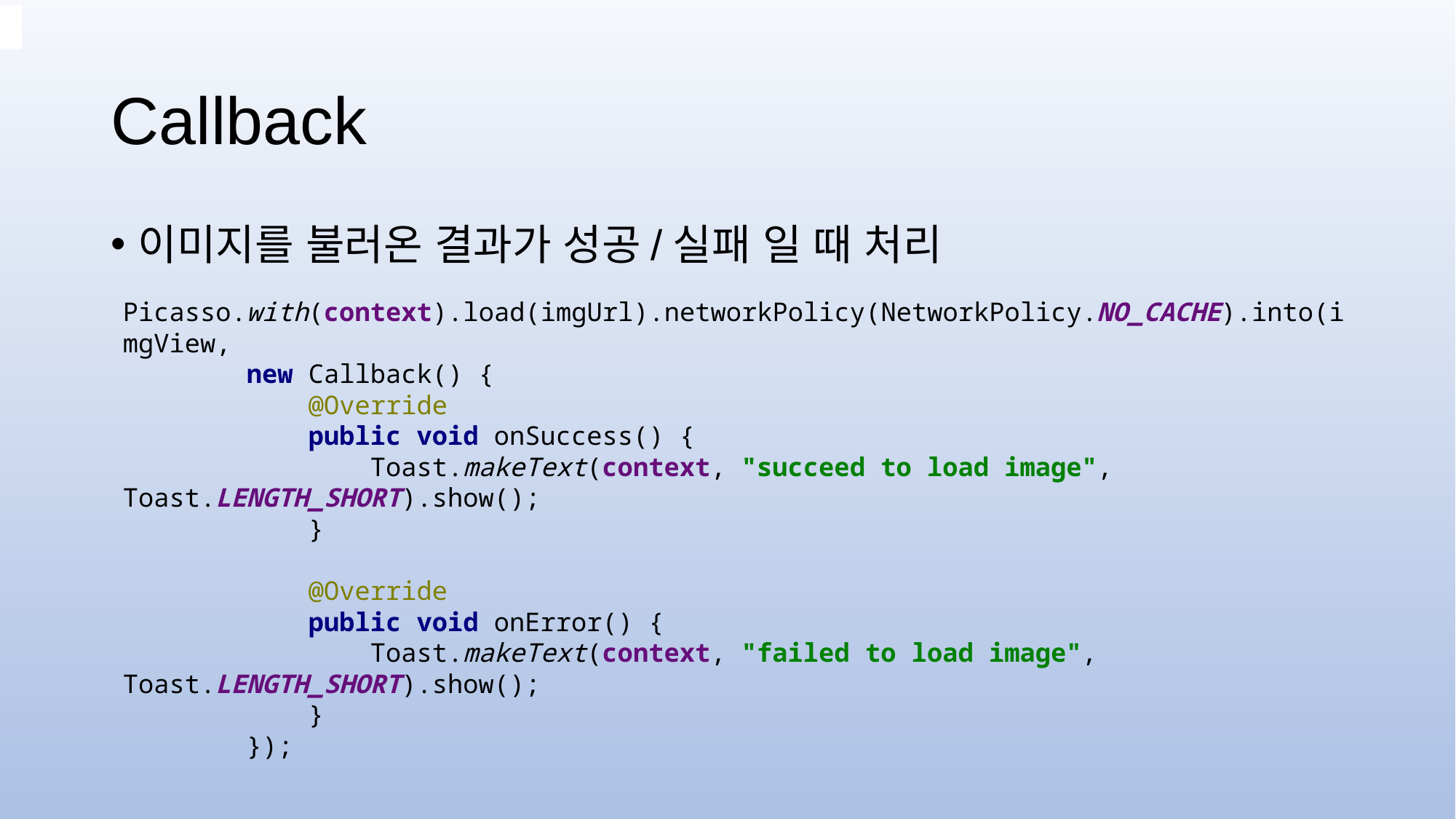

# Callback
이미지를 불러온 결과가 성공/실패 일 때 처리
Picasso.with(context).load(imgUrl).networkPolicy(NetworkPolicy.NO_CACHE).into(imgView,
        new Callback() {
            @Override
            public void onSuccess() {
                Toast.makeText(context, "succeed to load image", Toast.LENGTH_SHORT).show();
            }
            @Override
            public void onError() {
                Toast.makeText(context, "failed to load image", Toast.LENGTH_SHORT).show();
            }
        });